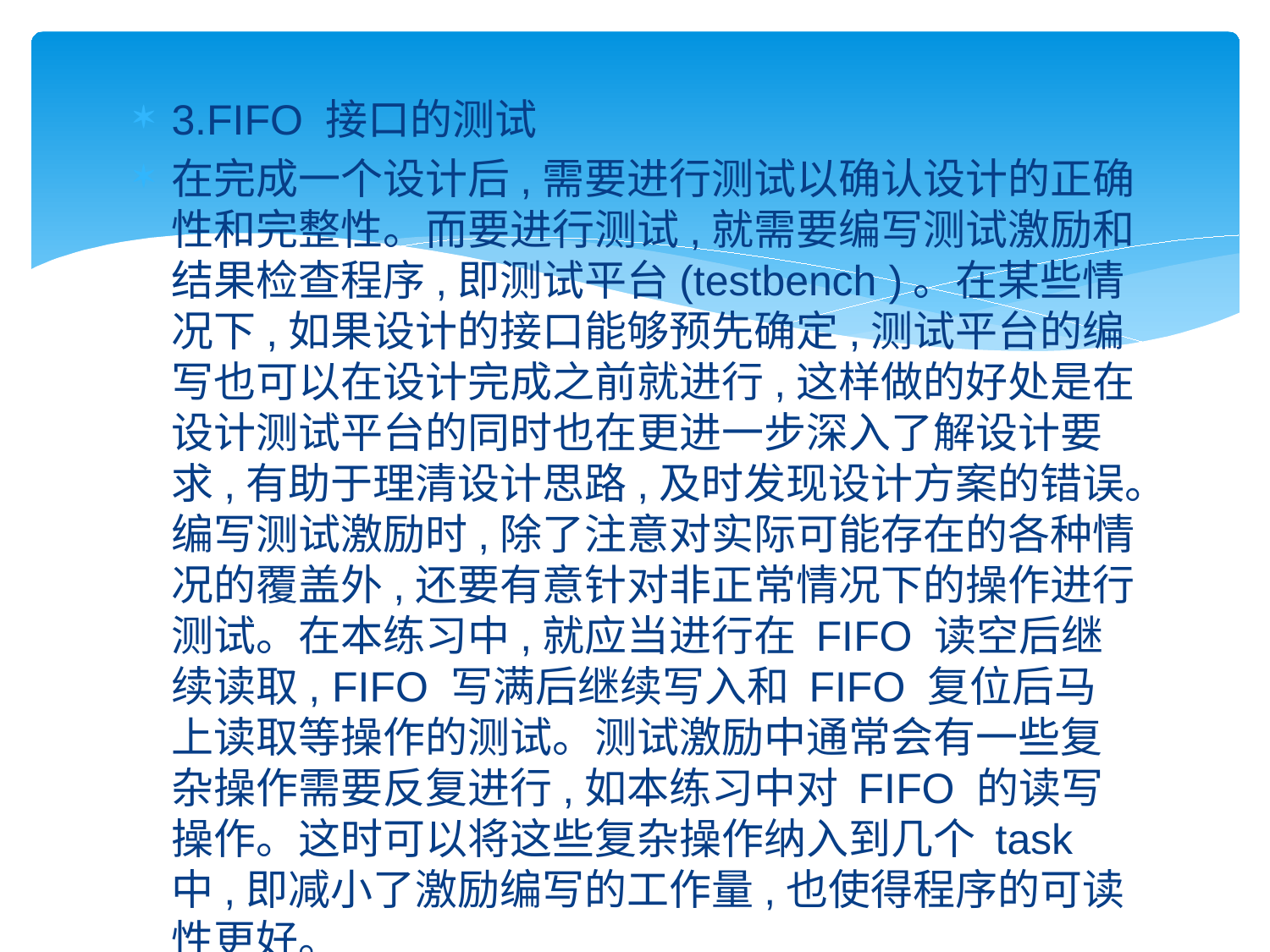

#
3.FIFO 接口的测试
在完成一个设计后,需要进行测试以确认设计的正确性和完整性。而要进行测试,就需要编写测试激励和结果检查程序,即测试平台(testbench )。在某些情况下,如果设计的接口能够预先确定,测试平台的编写也可以在设计完成之前就进行,这样做的好处是在设计测试平台的同时也在更进一步深入了解设计要求,有助于理清设计思路,及时发现设计方案的错误。编写测试激励时,除了注意对实际可能存在的各种情况的覆盖外,还要有意针对非正常情况下的操作进行测试。在本练习中,就应当进行在 FIFO 读空后继续读取, FIFO 写满后继续写入和 FIFO 复位后马上读取等操作的测试。测试激励中通常会有一些复杂操作需要反复进行,如本练习中对 FIFO 的读写操作。这时可以将这些复杂操作纳入到几个 task 中,即减小了激励编写的工作量,也使得程序的可读性更好。